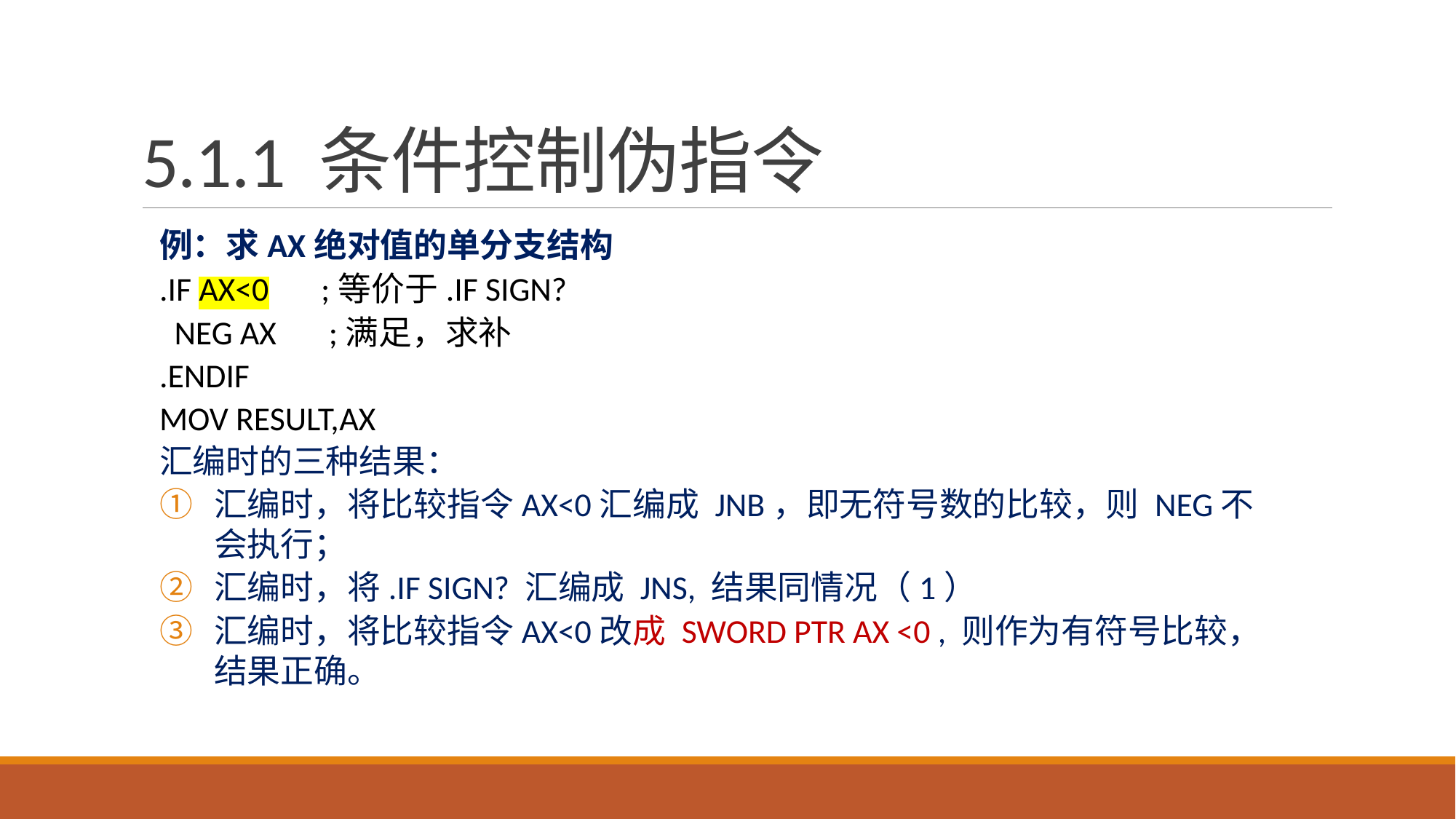

# 5.1.1 条件控制伪指令
例：求AX绝对值的单分支结构
.if ax<0       ;等价于.if sign?
  Neg ax       ;满足，求补
.endif
Mov result,ax
汇编时的三种结果：
汇编时，将比较指令ax<0汇编成 JNB，即无符号数的比较，则 NEG不会执行；
汇编时，将.if sign? 汇编成 jNS, 结果同情况（1）
汇编时，将比较指令AX<0改成 sword ptr AX <0 , 则作为有符号比较，结果正确。